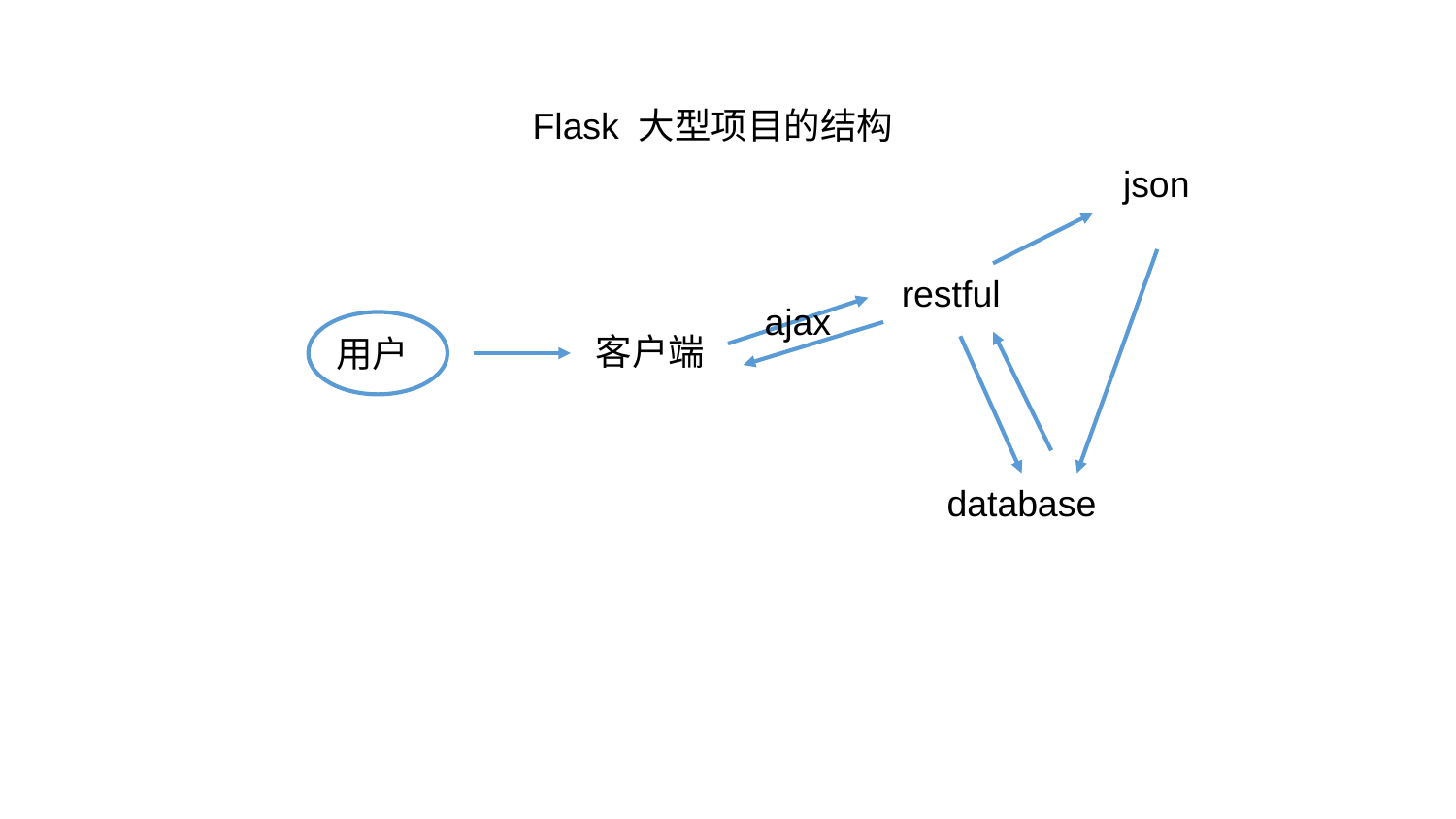

Flask 大型项目的结构
json
restful
ajax
用户
客户端
database